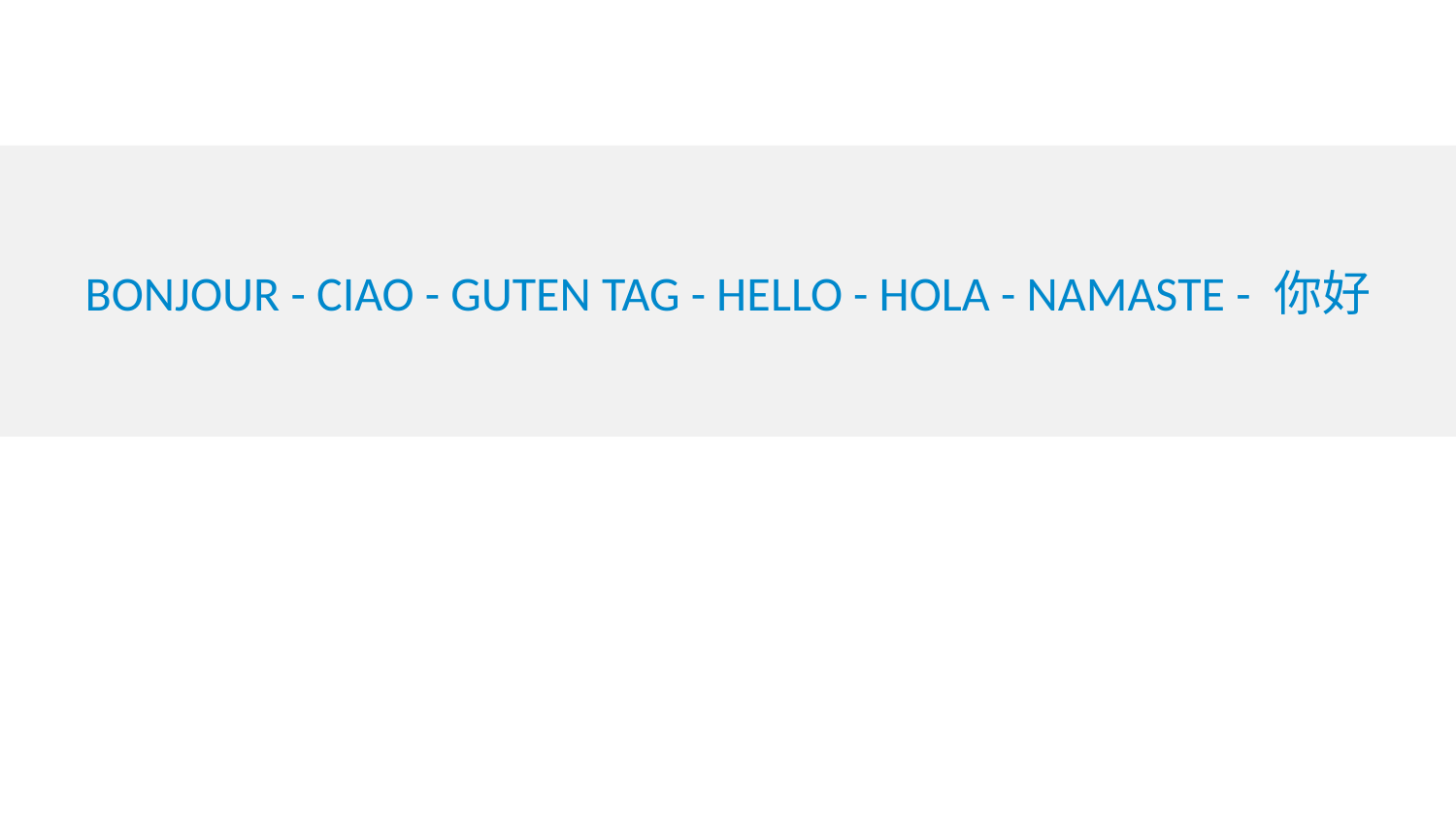

BONJOUR - CIAO - GUTEN TAG - HELLO - HOLA - NAMASTE - 你好